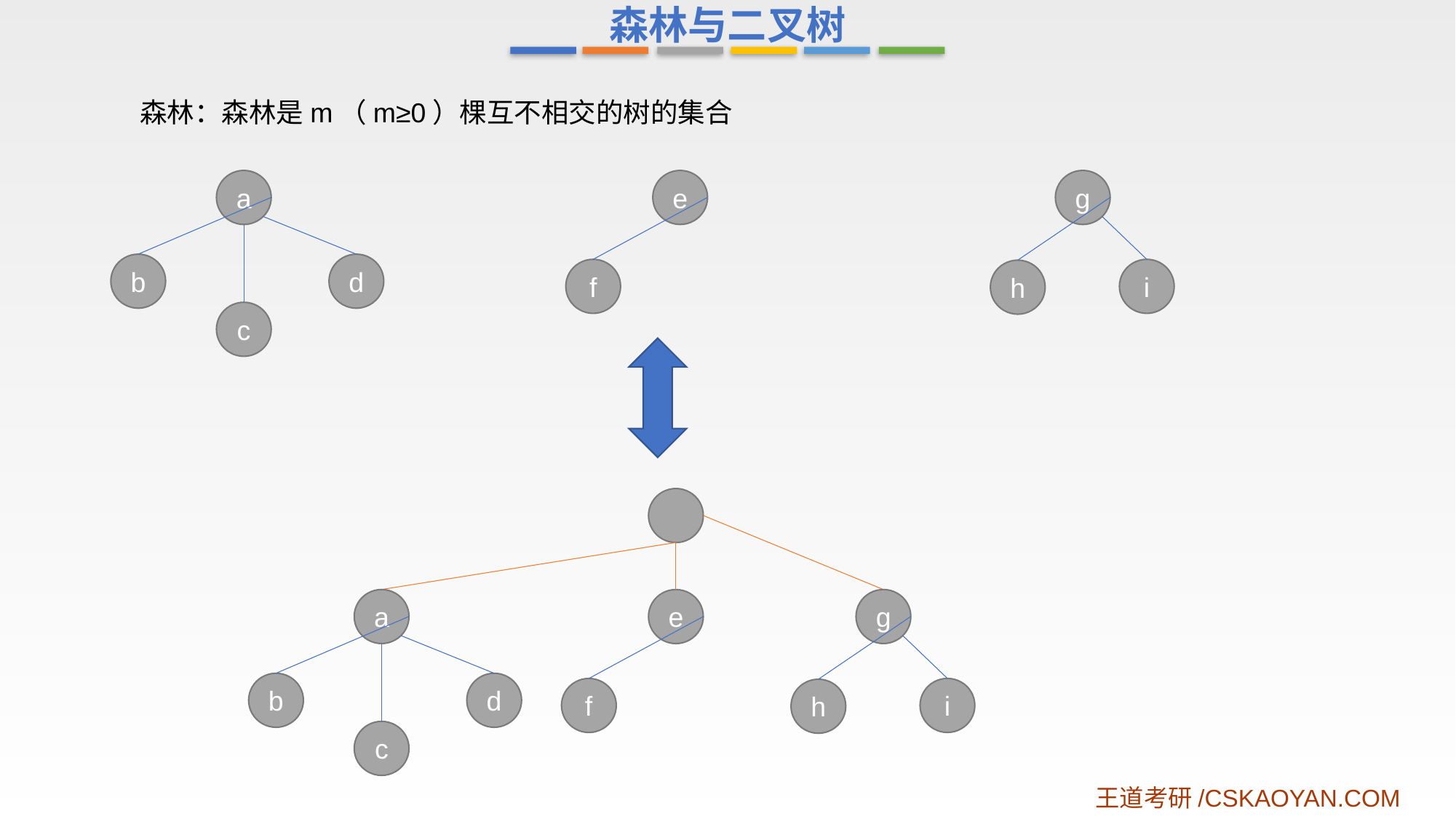

森林与二叉树

森林：森林是m（m≥0）棵互不相交的树的集合
a
e
g
b
d
f
i
h
c

a
g
e
b
d
i
f
h
c
王道考研/CSKAOYAN.COM